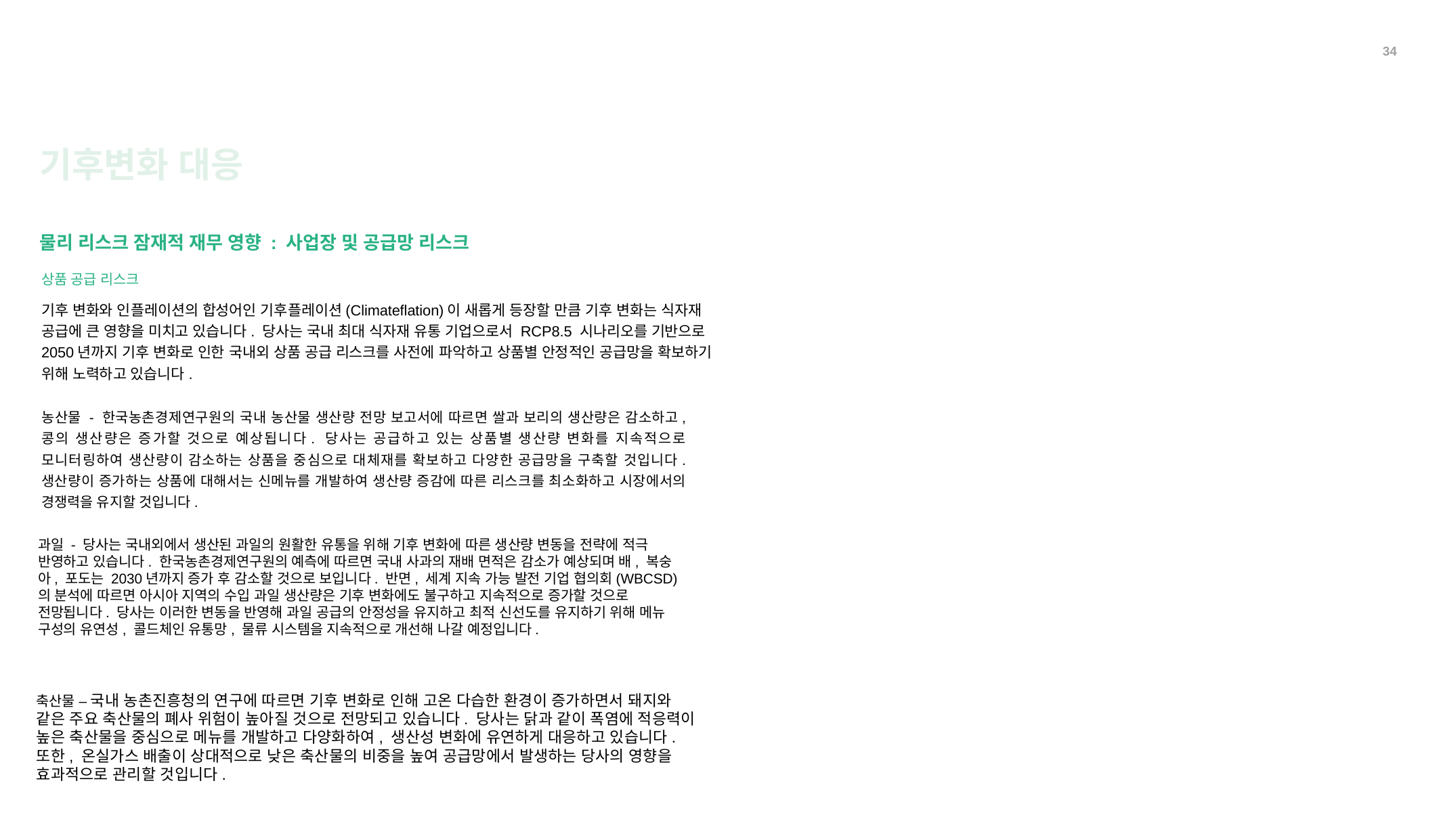

34
기후변화 대응
물리 리스크 잠재적 재무 영향 : 사업장 및 공급망 리스크
상품 공급 리스크
기후 변화와 인플레이션의 합성어인 기후플레이션(Climateflation)이 새롭게 등장할 만큼 기후 변화는 식자재 공급에 큰 영향을 미치고 있습니다. 당사는 국내 최대 식자재 유통 기업으로서 RCP8.5 시나리오를 기반으로 2050년까지 기후 변화로 인한 국내외 상품 공급 리스크를 사전에 파악하고 상품별 안정적인 공급망을 확보하기 위해 노력하고 있습니다.
농산물 - 한국농촌경제연구원의 국내 농산물 생산량 전망 보고서에 따르면 쌀과 보리의 생산량은 감소하고, 콩의 생산량은 증가할 것으로 예상됩니다. 당사는 공급하고 있는 상품별 생산량 변화를 지속적으로 모니터링하여 생산량이 감소하는 상품을 중심으로 대체재를 확보하고 다양한 공급망을 구축할 것입니다. 생산량이 증가하는 상품에 대해서는 신메뉴를 개발하여 생산량 증감에 따른 리스크를 최소화하고 시장에서의 경쟁력을 유지할 것입니다.

과일 - 당사는 국내외에서 생산된 과일의 원활한 유통을 위해 기후 변화에 따른 생산량 변동을 전략에 적극 반영하고 있습니다. 한국농촌경제연구원의 예측에 따르면 국내 사과의 재배 면적은 감소가 예상되며 배, 복숭아, 포도는 2030년까지 증가 후 감소할 것으로 보입니다. 반면, 세계 지속 가능 발전 기업 협의회(WBCSD)의 분석에 따르면 아시아 지역의 수입 과일 생산량은 기후 변화에도 불구하고 지속적으로 증가할 것으로 전망됩니다. 당사는 이러한 변동을 반영해 과일 공급의 안정성을 유지하고 최적 신선도를 유지하기 위해 메뉴 구성의 유연성, 콜드체인 유통망, 물류 시스템을 지속적으로 개선해 나갈 예정입니다.
축산물 – 국내 농촌진흥청의 연구에 따르면 기후 변화로 인해 고온 다습한 환경이 증가하면서 돼지와 같은 주요 축산물의 폐사 위험이 높아질 것으로 전망되고 있습니다. 당사는 닭과 같이 폭염에 적응력이 높은 축산물을 중심으로 메뉴를 개발하고 다양화하여, 생산성 변화에 유연하게 대응하고 있습니다. 또한, 온실가스 배출이 상대적으로 낮은 축산물의 비중을 높여 공급망에서 발생하는 당사의 영향을 효과적으로 관리할 것입니다.
과일 -